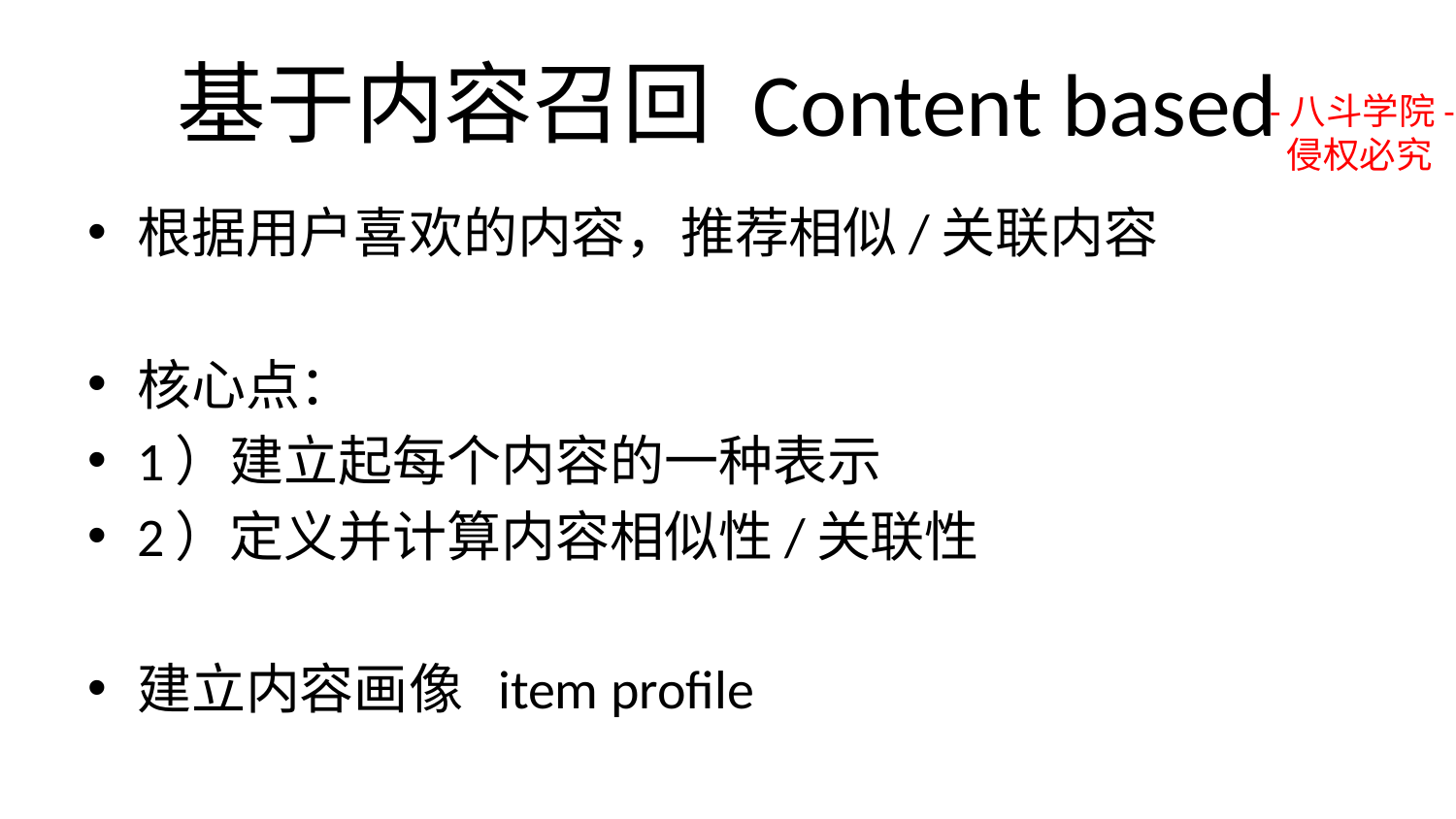

# 基于内容召回 Content based
-八斗学院-
 侵权必究
根据用户喜欢的内容，推荐相似/关联内容

核心点：
1）建立起每个内容的一种表示
2）定义并计算内容相似性/关联性

建立内容画像  item profile